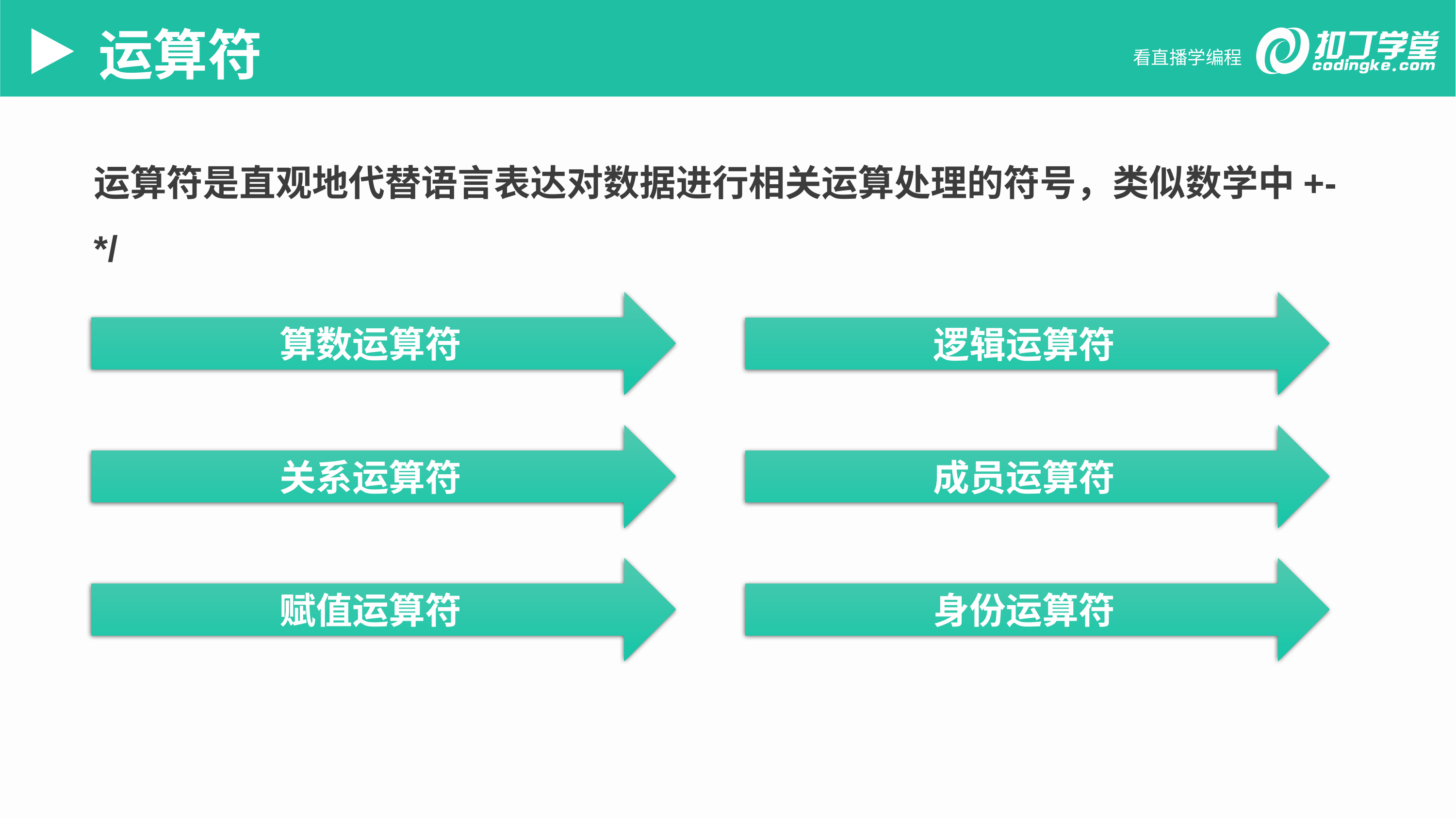

运算符
运算符是直观地代替语言表达对数据进行相关运算处理的符号，类似数学中+-*/
算数运算符
逻辑运算符
关系运算符
成员运算符
赋值运算符
身份运算符